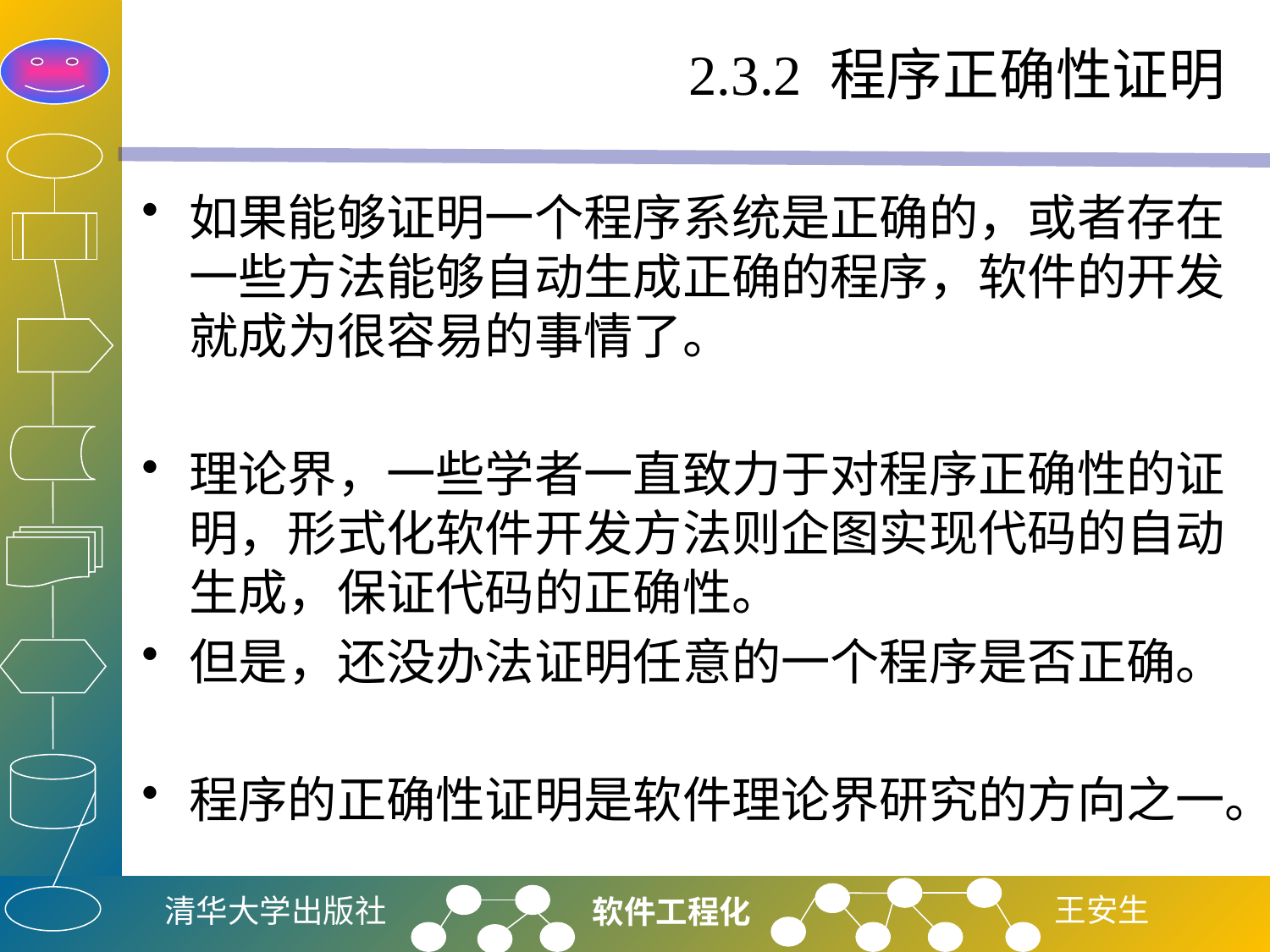

# 2.3.2 程序正确性证明
如果能够证明一个程序系统是正确的，或者存在一些方法能够自动生成正确的程序，软件的开发就成为很容易的事情了。

理论界，一些学者一直致力于对程序正确性的证明，形式化软件开发方法则企图实现代码的自动生成，保证代码的正确性。
但是，还没办法证明任意的一个程序是否正确。

程序的正确性证明是软件理论界研究的方向之一。